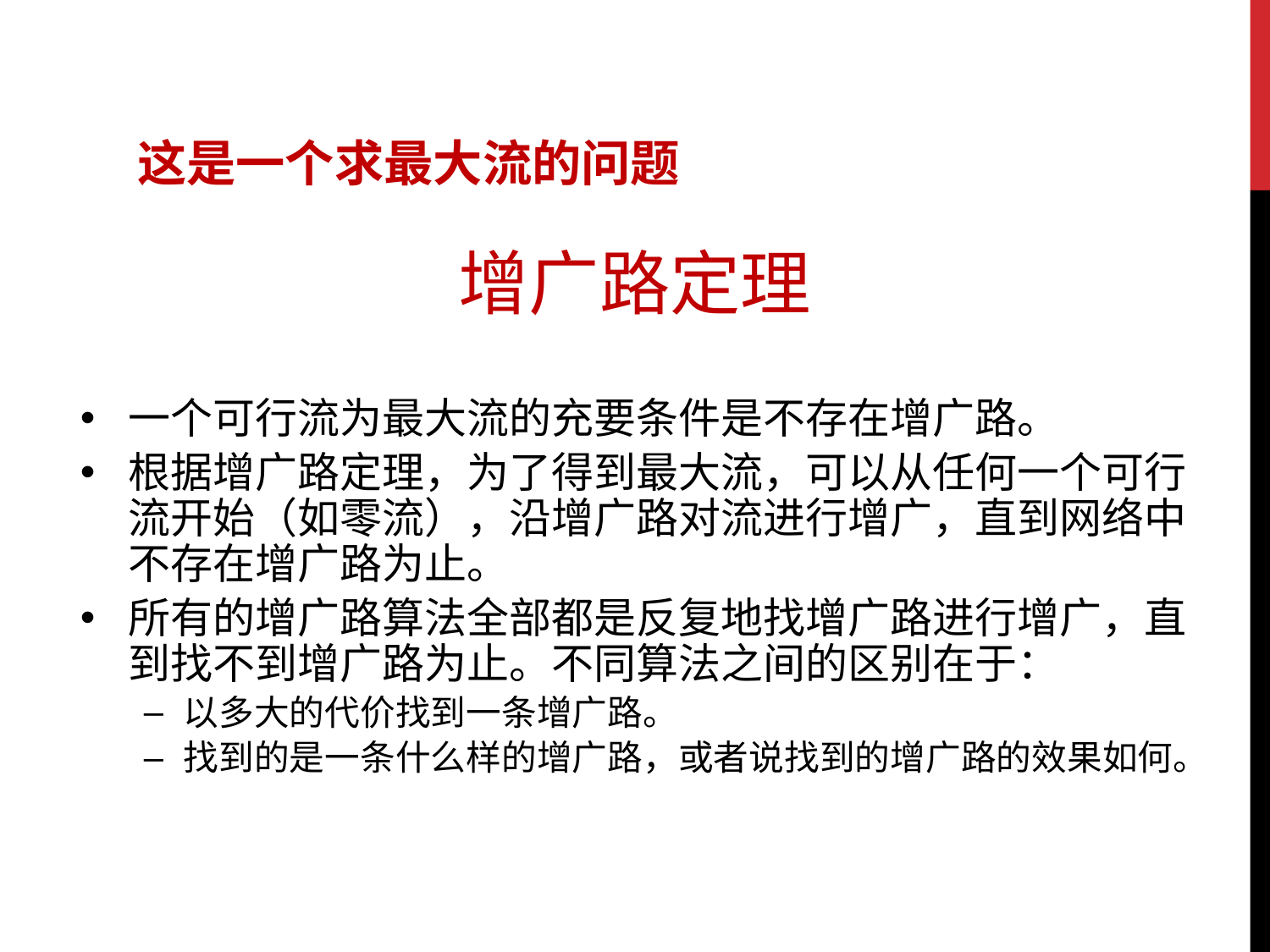

这是一个求最大流的问题
增广路定理
一个可行流为最大流的充要条件是不存在增广路。
根据增广路定理，为了得到最大流，可以从任何一个可行流开始（如零流），沿增广路对流进行增广，直到网络中不存在增广路为止。
所有的增广路算法全部都是反复地找增广路进行增广，直到找不到增广路为止。不同算法之间的区别在于：
以多大的代价找到一条增广路。
找到的是一条什么样的增广路，或者说找到的增广路的效果如何。